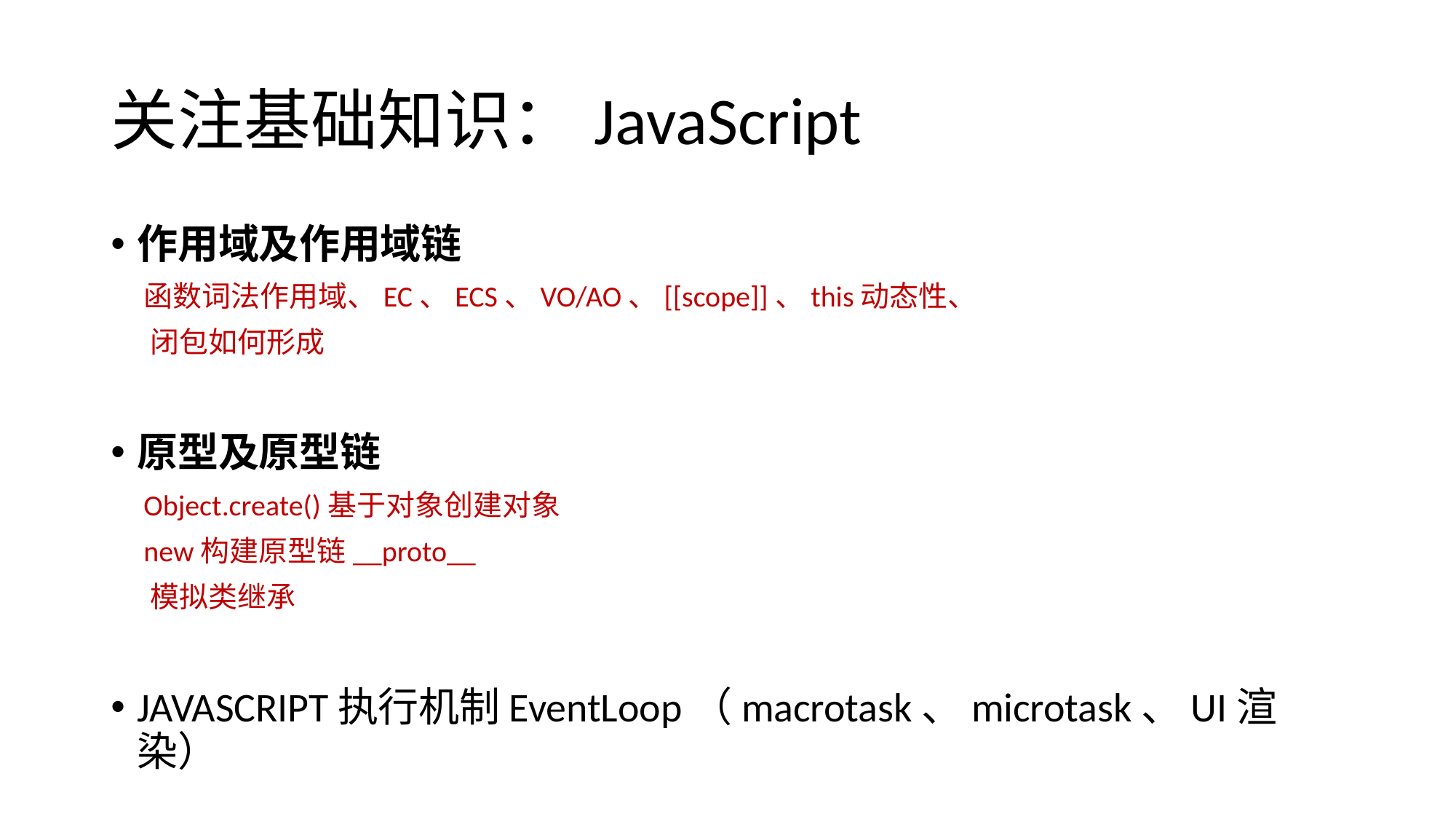

# 关注基础知识：JavaScript
作用域及作用域链
    函数词法作用域、EC、ECS、VO/AO、[[scope]]、this动态性、
     闭包如何形成

原型及原型链
     Object.create()基于对象创建对象
     new构建原型链__proto__
     模拟类继承

JAVASCRIPT执行机制EventLoop（macrotask、microtask、UI渲染）